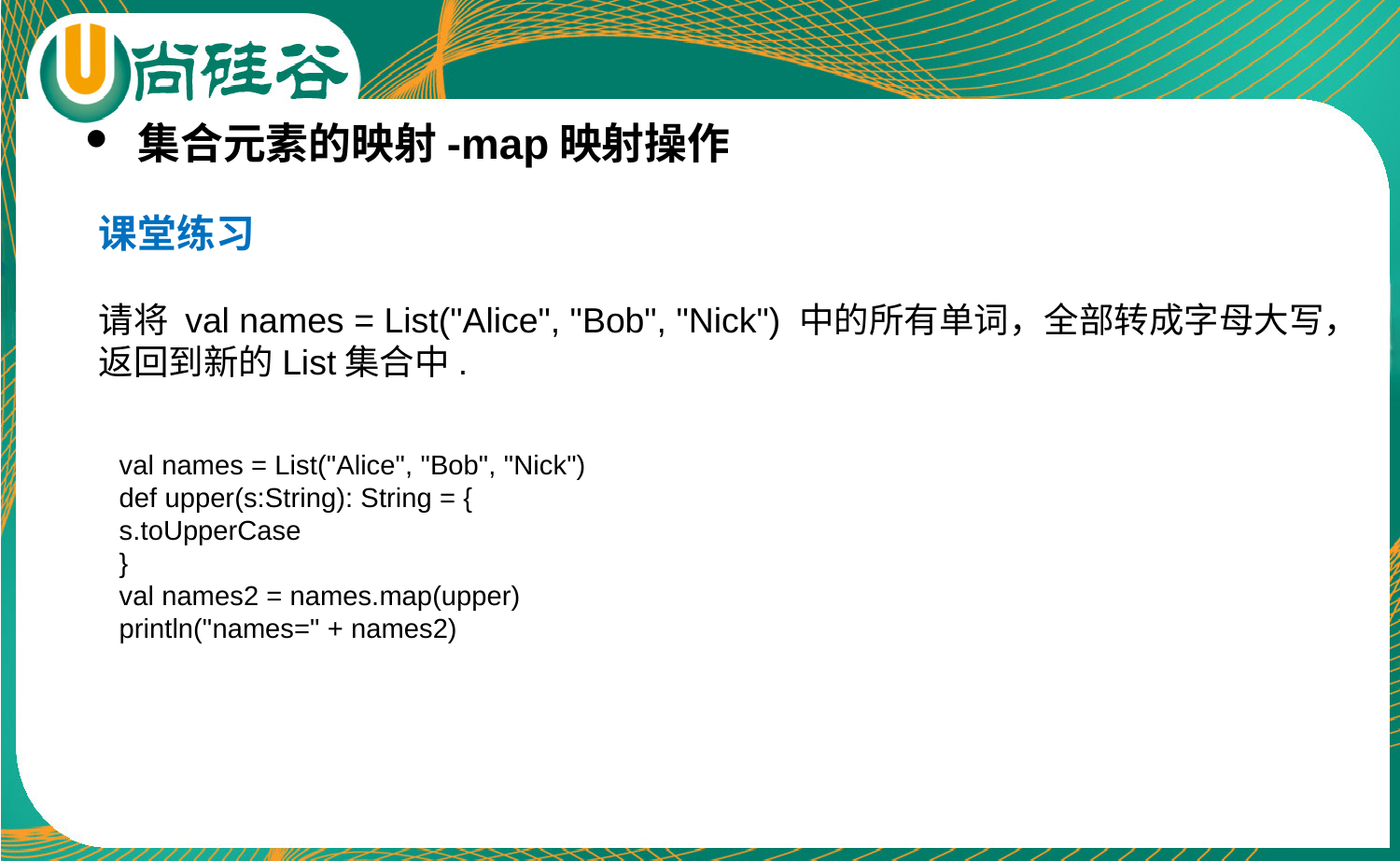

集合元素的映射-map映射操作

课堂练习

请将 val names = List("Alice", "Bob", "Nick") 中的所有单词，全部转成字母大写，返回到新的List集合中.

val names = List("Alice", "Bob", "Nick")
def upper(s:String): String = {
s.toUpperCase
}
val names2 = names.map(upper)
println("names=" + names2)